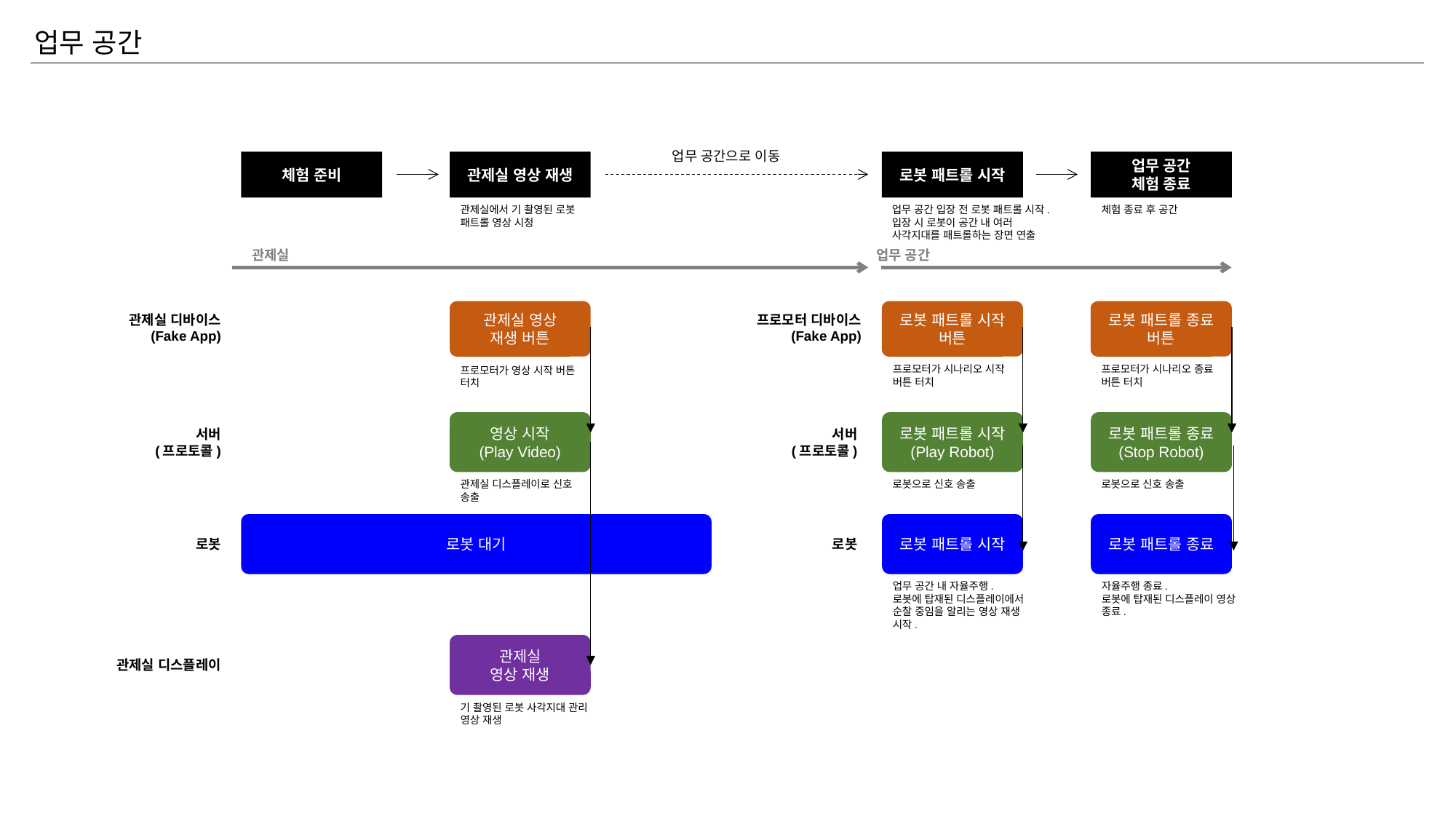

업무 공간
업무 공간으로 이동
체험 준비
관제실 영상 재생
로봇 패트롤 시작
업무 공간
체험 종료
관제실에서 기 촬영된 로봇 패트롤 영상 시청
업무 공간 입장 전 로봇 패트롤 시작. 입장 시 로봇이 공간 내 여러 사각지대를 패트롤하는 장면 연출
체험 종료 후 공간
관제실
업무 공간
관제실 디바이스
(Fake App)
프로모터 디바이스
(Fake App)
관제실 영상
재생 버튼
로봇 패트롤 시작 버튼
로봇 패트롤 종료 버튼
프로모터가 시나리오 시작 버튼 터치
프로모터가 시나리오 종료 버튼 터치
프로모터가 영상 시작 버튼 터치
서버
(프로토콜)
영상 시작
(Play Video)
서버
(프로토콜)
로봇 패트롤 시작
(Play Robot)
로봇 패트롤 종료
(Stop Robot)
관제실 디스플레이로 신호 송출
로봇으로 신호 송출
로봇으로 신호 송출
로봇
로봇 대기
로봇
로봇 패트롤 시작
로봇 패트롤 종료
업무 공간 내 자율주행.
로봇에 탑재된 디스플레이에서 순찰 중임을 알리는 영상 재생 시작.

자율주행 종료.
로봇에 탑재된 디스플레이 영상 종료.

관제실 디스플레이
관제실
영상 재생
기 촬영된 로봇 사각지대 관리 영상 재생